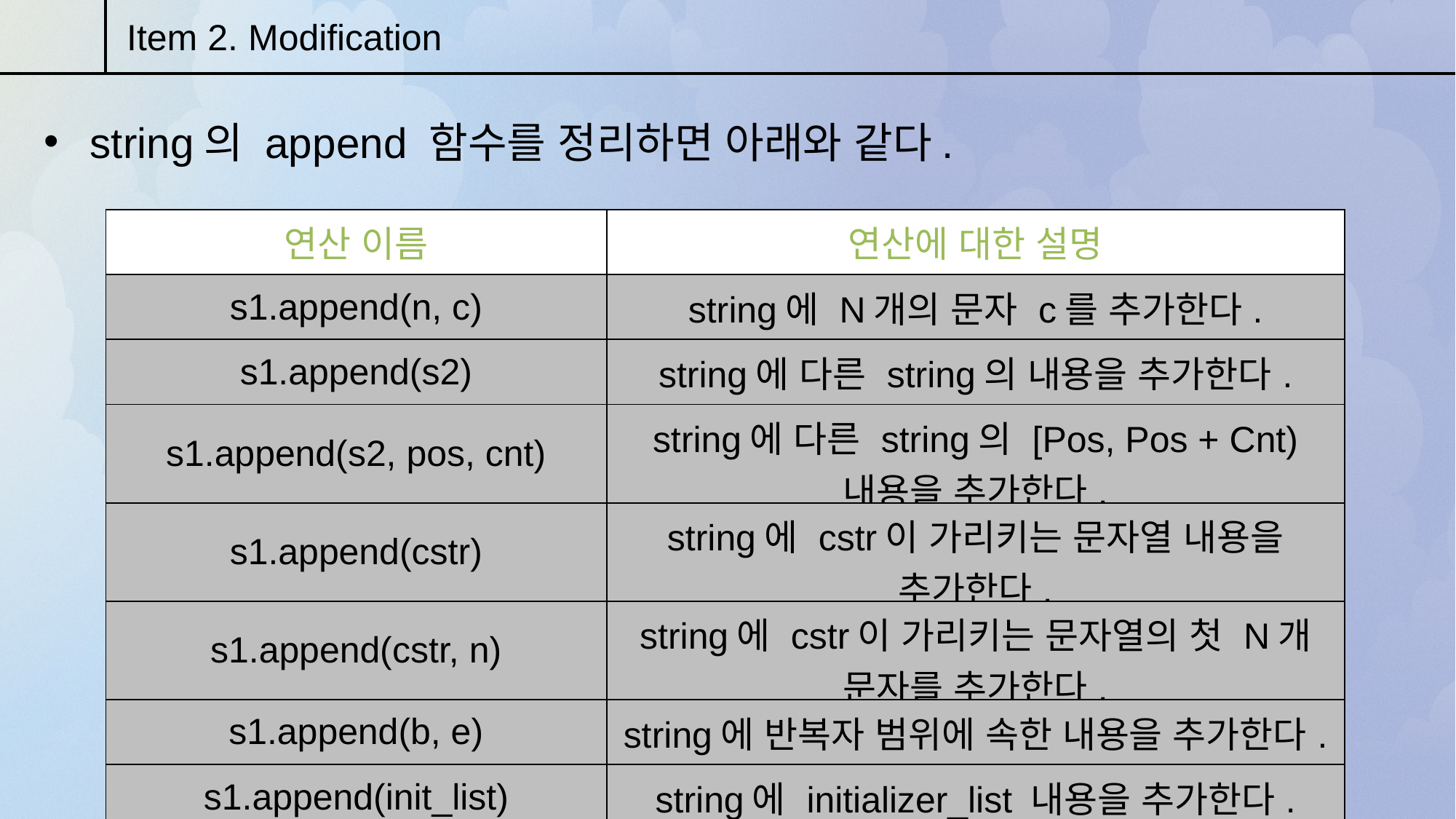

Item 2. Modification
 string의 append 함수를 정리하면 아래와 같다.
| 연산 이름 | 연산에 대한 설명 |
| --- | --- |
| s1.append(n, c) | string에 N개의 문자 c를 추가한다. |
| s1.append(s2) | string에 다른 string의 내용을 추가한다. |
| s1.append(s2, pos, cnt) | string에 다른 string의 [Pos, Pos + Cnt) 내용을 추가한다. |
| s1.append(cstr) | string에 cstr이 가리키는 문자열 내용을 추가한다. |
| s1.append(cstr, n) | string에 cstr이 가리키는 문자열의 첫 N개 문자를 추가한다. |
| s1.append(b, e) | string에 반복자 범위에 속한 내용을 추가한다. |
| s1.append(init\_list) | string에 initializer\_list 내용을 추가한다. |